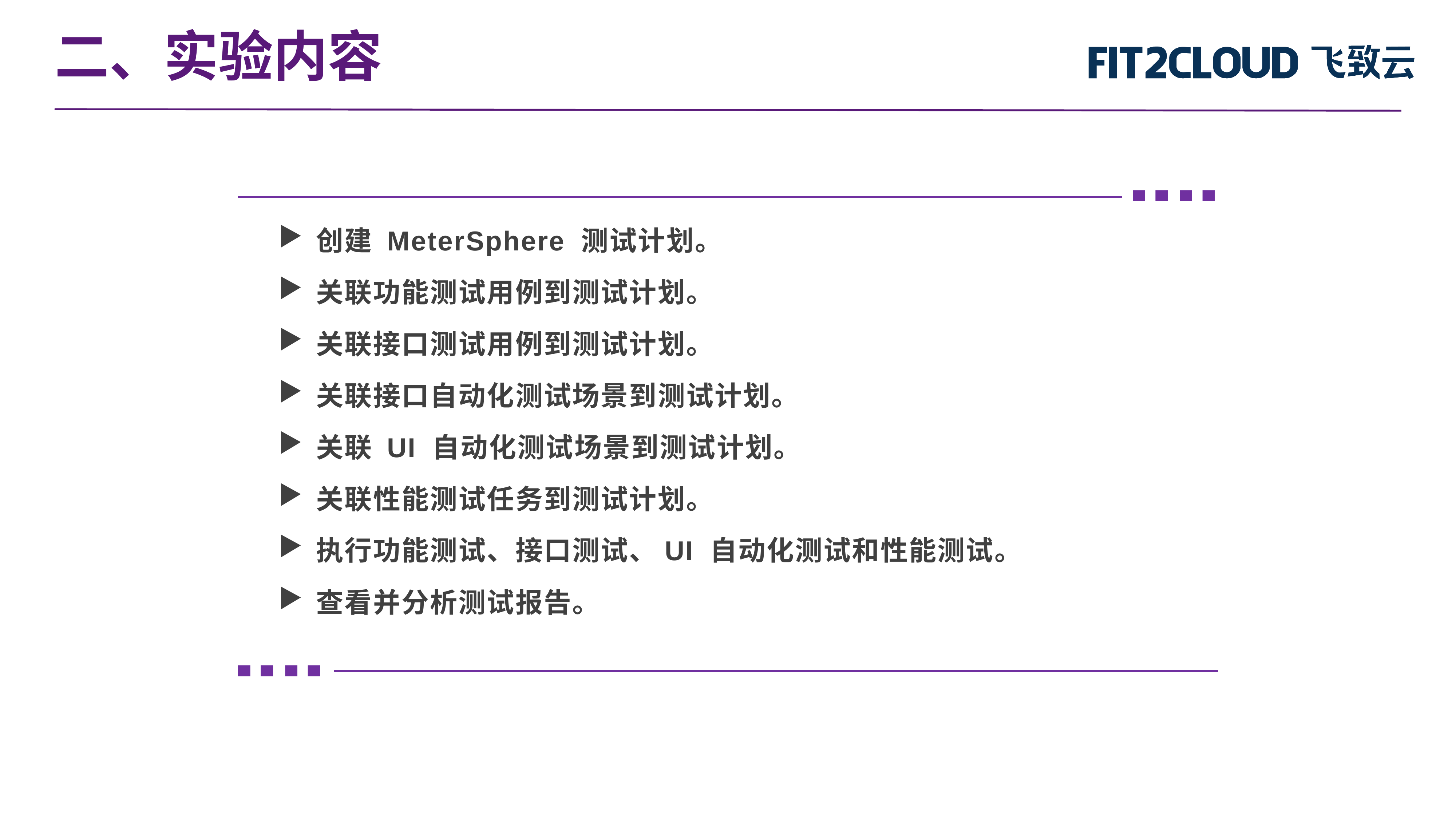

二、实验内容

创建 MeterSphere 测试计划。
关联功能测试用例到测试计划。
关联接口测试用例到测试计划。
关联接口自动化测试场景到测试计划。
关联 UI 自动化测试场景到测试计划。
关联性能测试任务到测试计划。
执行功能测试、接口测试、UI 自动化测试和性能测试。
查看并分析测试报告。